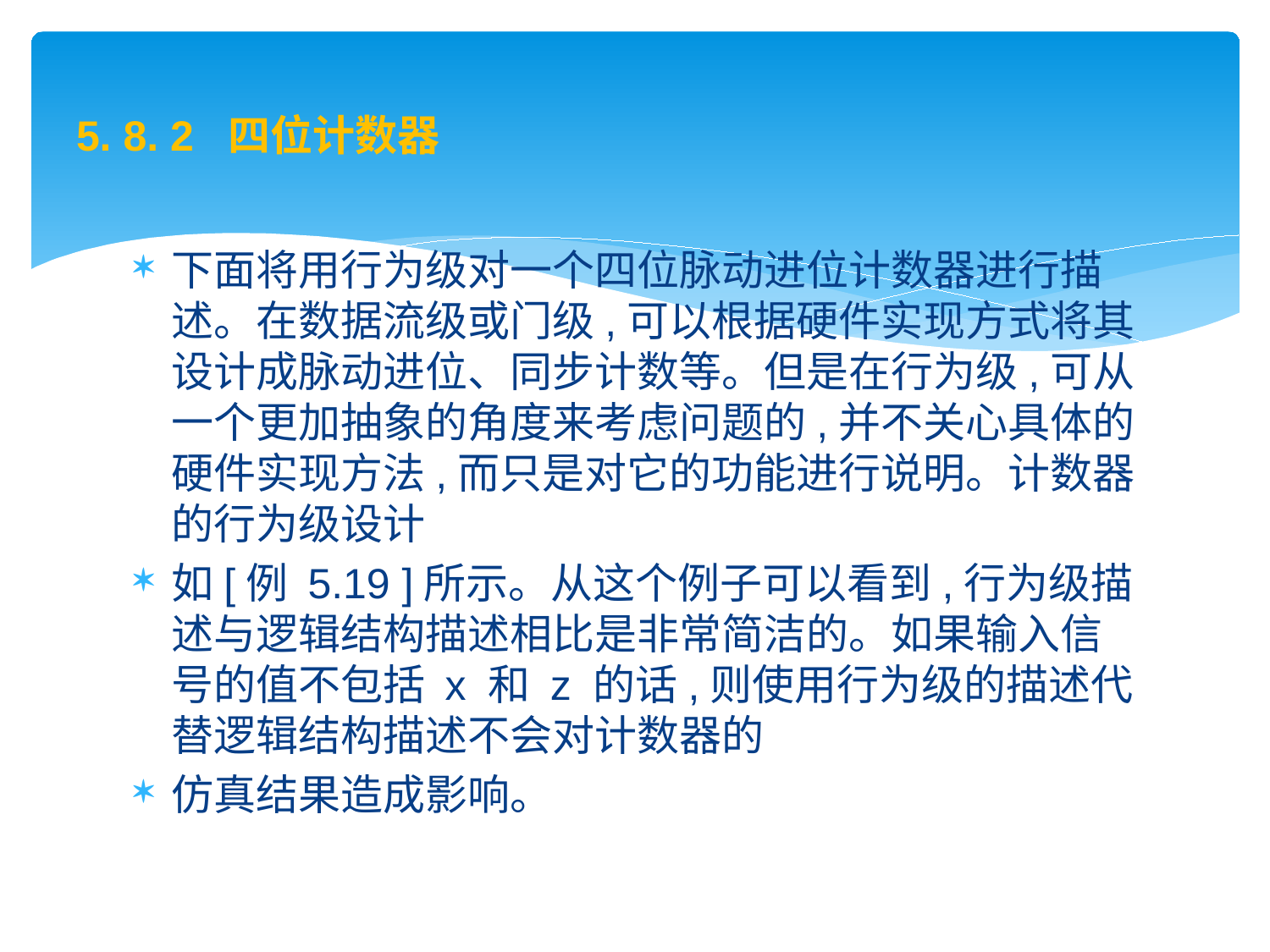

# 5. 8. 2  四位计数器
下面将用行为级对一个四位脉动进位计数器进行描述。在数据流级或门级,可以根据硬件实现方式将其设计成脉动进位、同步计数等。但是在行为级,可从一个更加抽象的角度来考虑问题的,并不关心具体的硬件实现方法,而只是对它的功能进行说明。计数器的行为级设计
如[例 5.19 ]所示。从这个例子可以看到,行为级描述与逻辑结构描述相比是非常简洁的。如果输入信号的值不包括 x 和 z 的话,则使用行为级的描述代替逻辑结构描述不会对计数器的
仿真结果造成影响。